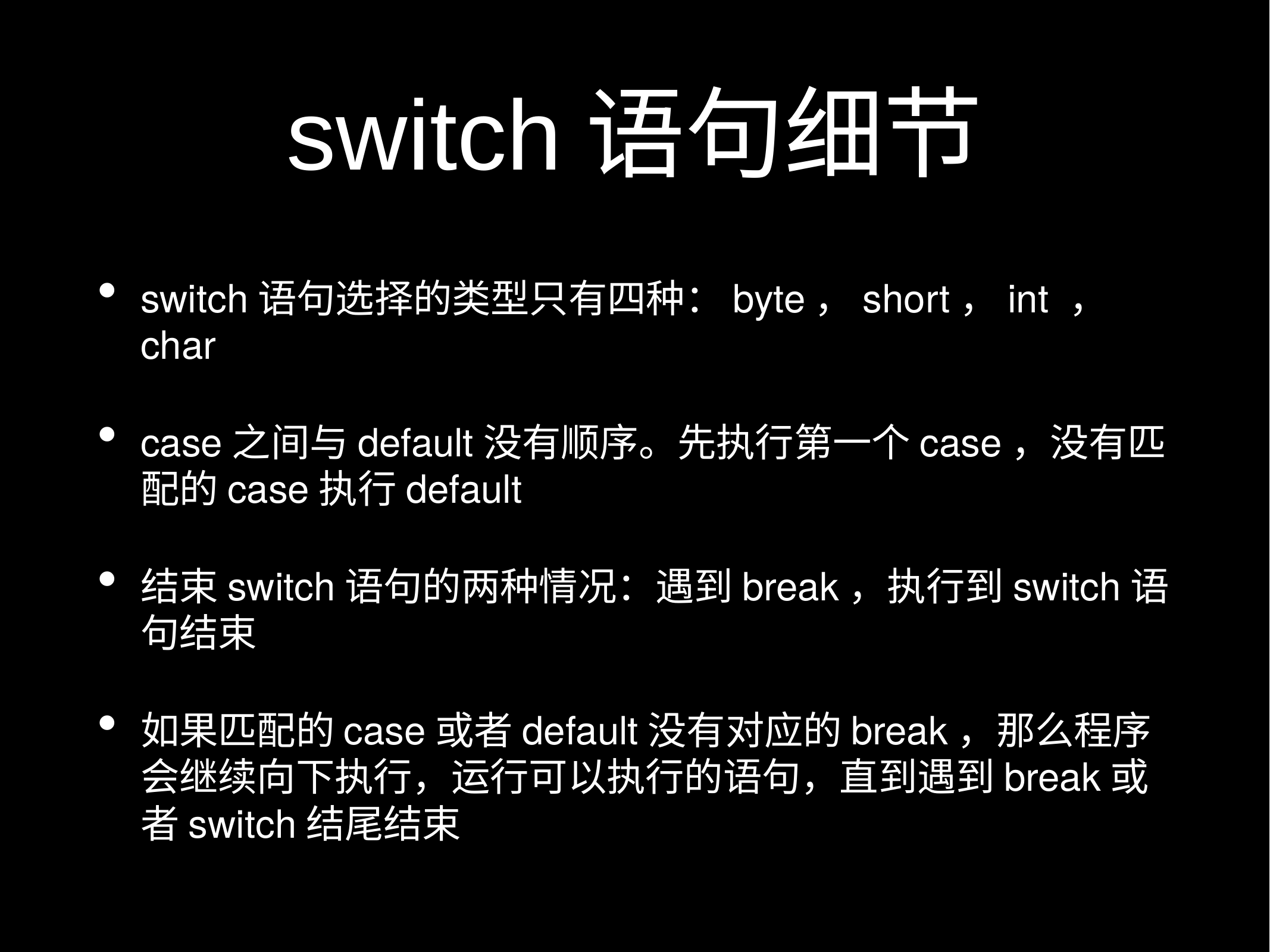

# switch语句细节
switch语句选择的类型只有四种：byte，short，int ， char
case之间与default没有顺序。先执行第一个case，没有匹配的case执行default
结束switch语句的两种情况：遇到break，执行到switch语句结束
如果匹配的case或者default没有对应的break，那么程序会继续向下执行，运行可以执行的语句，直到遇到break或者switch结尾结束